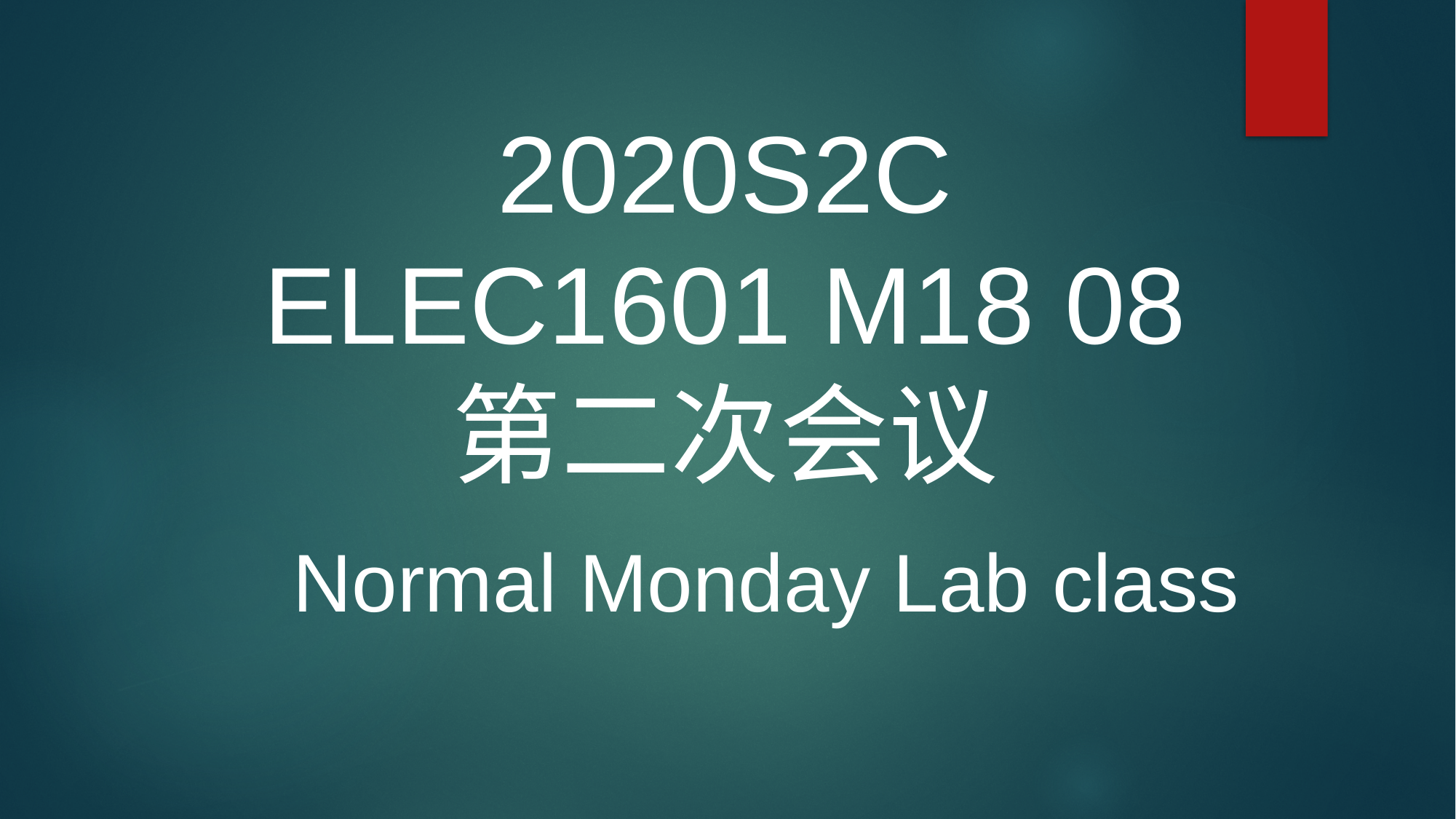

# 2020S2C ELEC1601 M18 08 第二次会议
Normal Monday Lab class